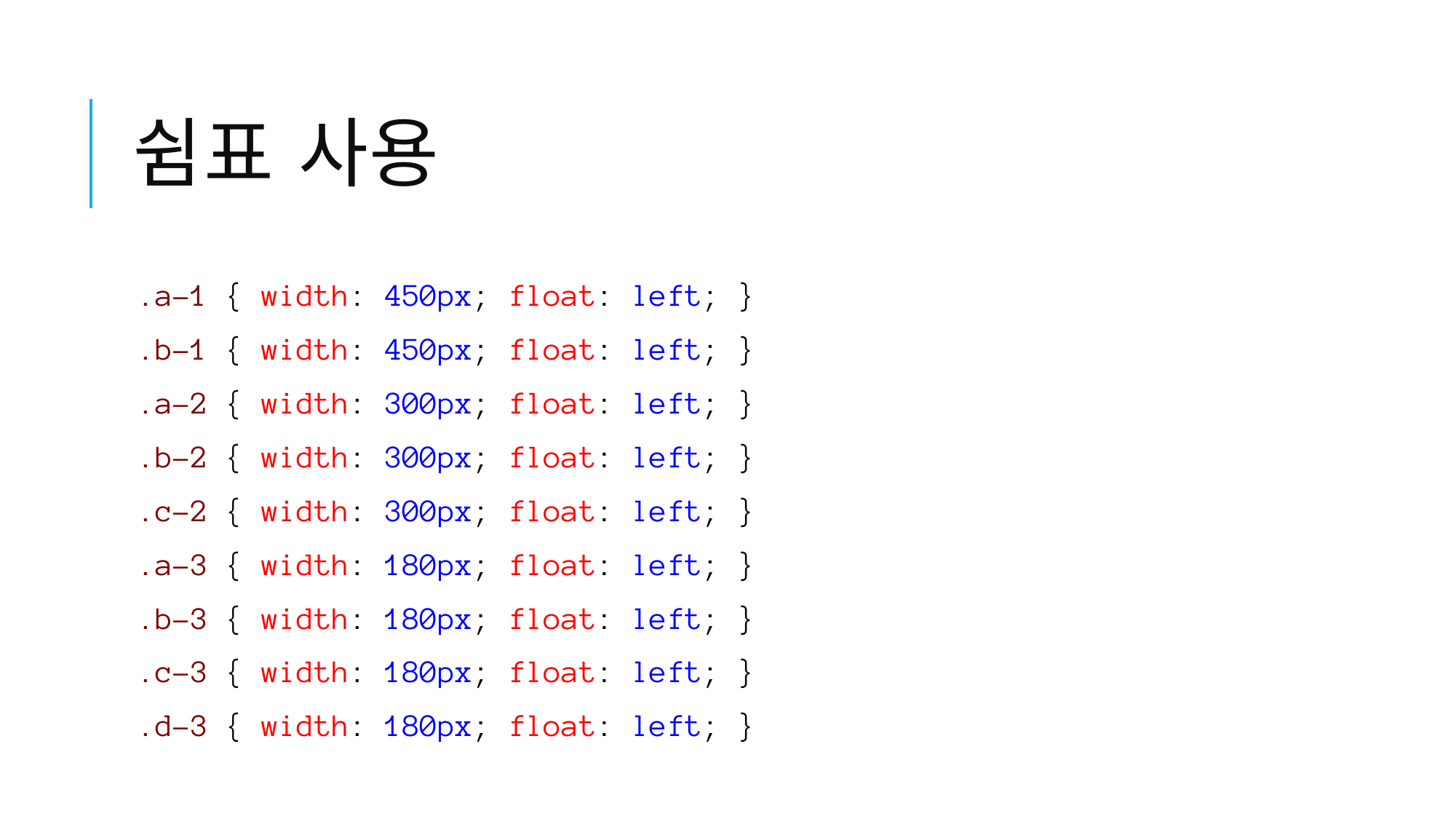

# 쉼표 사용
.a-1 { width: 450px; float: left; }
.b-1 { width: 450px; float: left; }
.a-2 { width: 300px; float: left; }
.b-2 { width: 300px; float: left; }
.c-2 { width: 300px; float: left; }
.a-3 { width: 180px; float: left; }
.b-3 { width: 180px; float: left; }
.c-3 { width: 180px; float: left; }
.d-3 { width: 180px; float: left; }